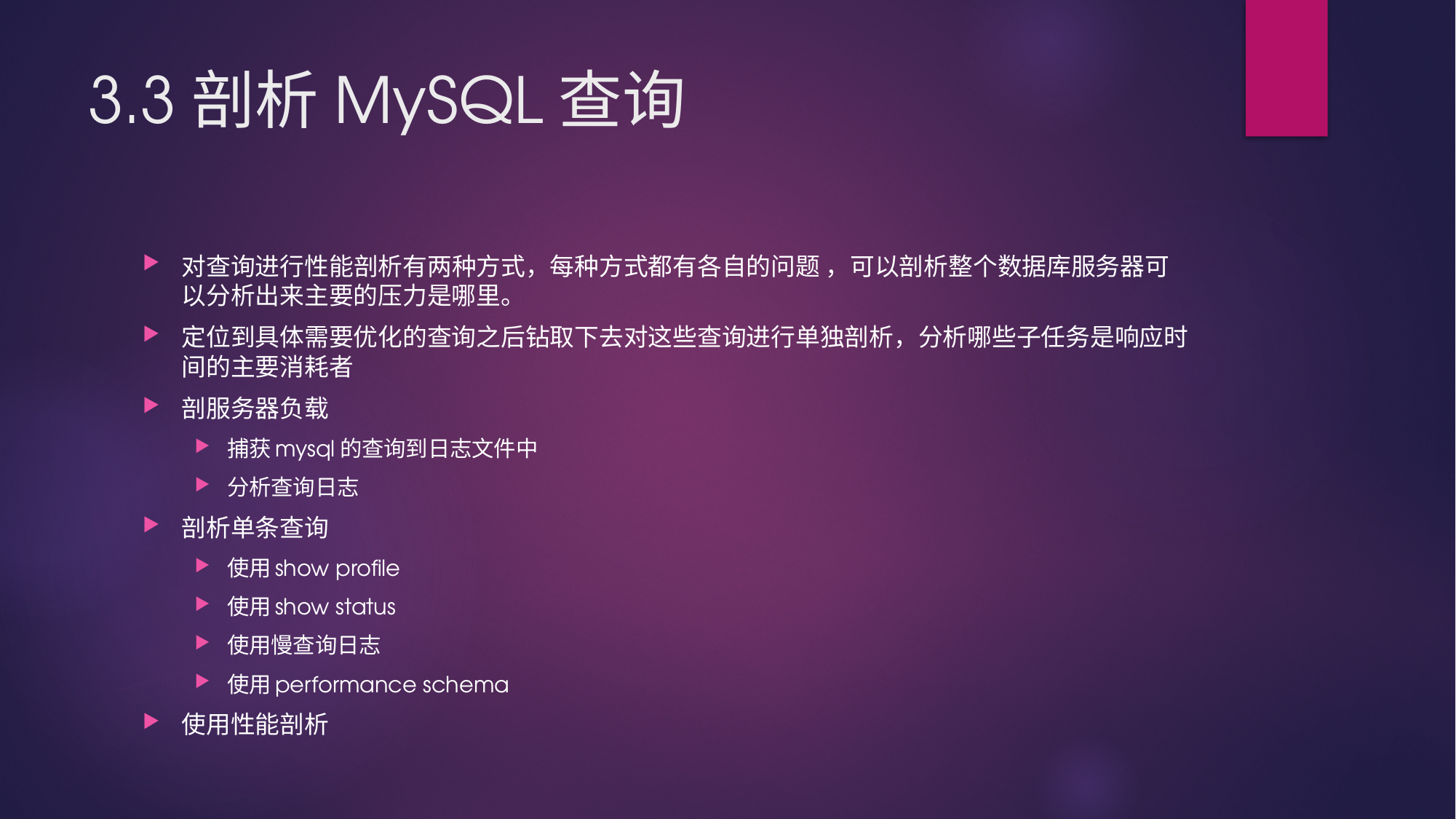

# 3.3剖析MySQL查询
对查询进行性能剖析有两种方式，每种方式都有各自的问题 ，可以剖析整个数据库服务器可以分析出来主要的压力是哪里。
定位到具体需要优化的查询之后钻取下去对这些查询进行单独剖析，分析哪些子任务是响应时间的主要消耗者
剖服务器负载
捕获mysql的查询到日志文件中
分析查询日志
剖析单条查询
使用show profile
使用show status
使用慢查询日志
使用performance schema
使用性能剖析